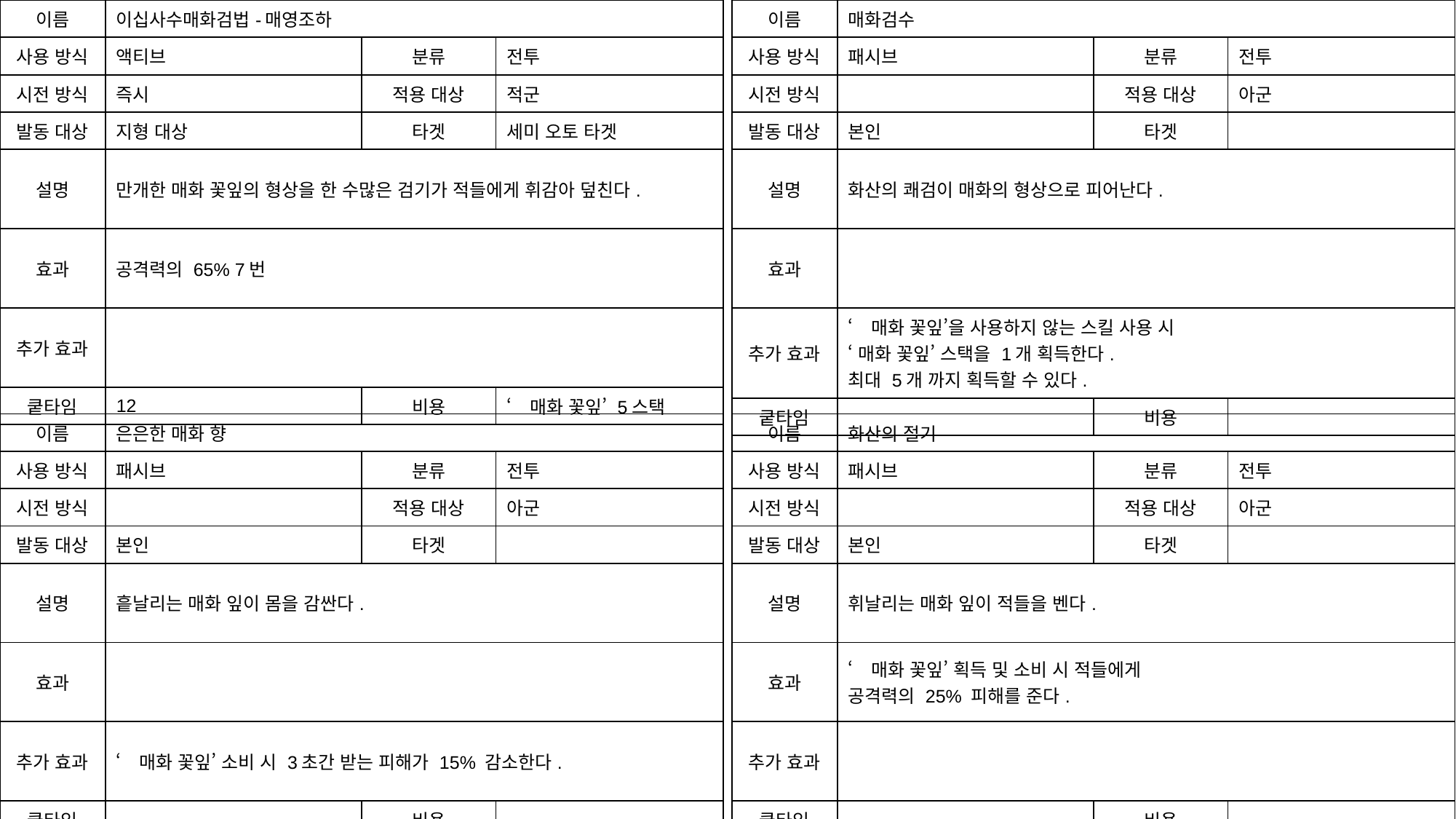

| 이름 | 이십사수매화검법-매영조하 |  |  |
| --- | --- | --- | --- |
| 사용 방식 | 액티브 | 분류 | 전투 |
| 시전 방식 | 즉시 | 적용 대상 | 적군 |
| 발동 대상 | 지형 대상 | 타겟 | 세미 오토 타겟 |
| 설명 | 만개한 매화 꽃잎의 형상을 한 수많은 검기가 적들에게 휘감아 덮친다. |  |  |
| 효과 | 공격력의 65% 7번 |  |  |
| 추가 효과 |  |  |  |
| 쿹타임 | 12 | 비용 | ‘매화 꽃잎’ 5스택 |
| 이름 | 매화검수 |  |  |
| --- | --- | --- | --- |
| 사용 방식 | 패시브 | 분류 | 전투 |
| 시전 방식 |  | 적용 대상 | 아군 |
| 발동 대상 | 본인 | 타겟 |  |
| 설명 | 화산의 쾌검이 매화의 형상으로 피어난다. |  |  |
| 효과 |  |  |  |
| 추가 효과 | ‘매화 꽃잎’을 사용하지 않는 스킬 사용 시 ‘매화 꽃잎’ 스택을 1개 획득한다. 최대 5개 까지 획득할 수 있다. |  |  |
| 쿹타임 |  | 비용 |  |
| 이름 | 은은한 매화 향 |  |  |
| --- | --- | --- | --- |
| 사용 방식 | 패시브 | 분류 | 전투 |
| 시전 방식 |  | 적용 대상 | 아군 |
| 발동 대상 | 본인 | 타겟 |  |
| 설명 | 흩날리는 매화 잎이 몸을 감싼다. |  |  |
| 효과 |  |  |  |
| 추가 효과 | ‘매화 꽃잎’ 소비 시 3초간 받는 피해가 15% 감소한다. |  |  |
| 쿹타임 |  | 비용 |  |
| 이름 | 화산의 절기 |  |  |
| --- | --- | --- | --- |
| 사용 방식 | 패시브 | 분류 | 전투 |
| 시전 방식 |  | 적용 대상 | 아군 |
| 발동 대상 | 본인 | 타겟 |  |
| 설명 | 휘날리는 매화 잎이 적들을 벤다. |  |  |
| 효과 | ‘매화 꽃잎’ 획득 및 소비 시 적들에게 공격력의 25% 피해를 준다. |  |  |
| 추가 효과 |  |  |  |
| 쿹타임 |  | 비용 |  |